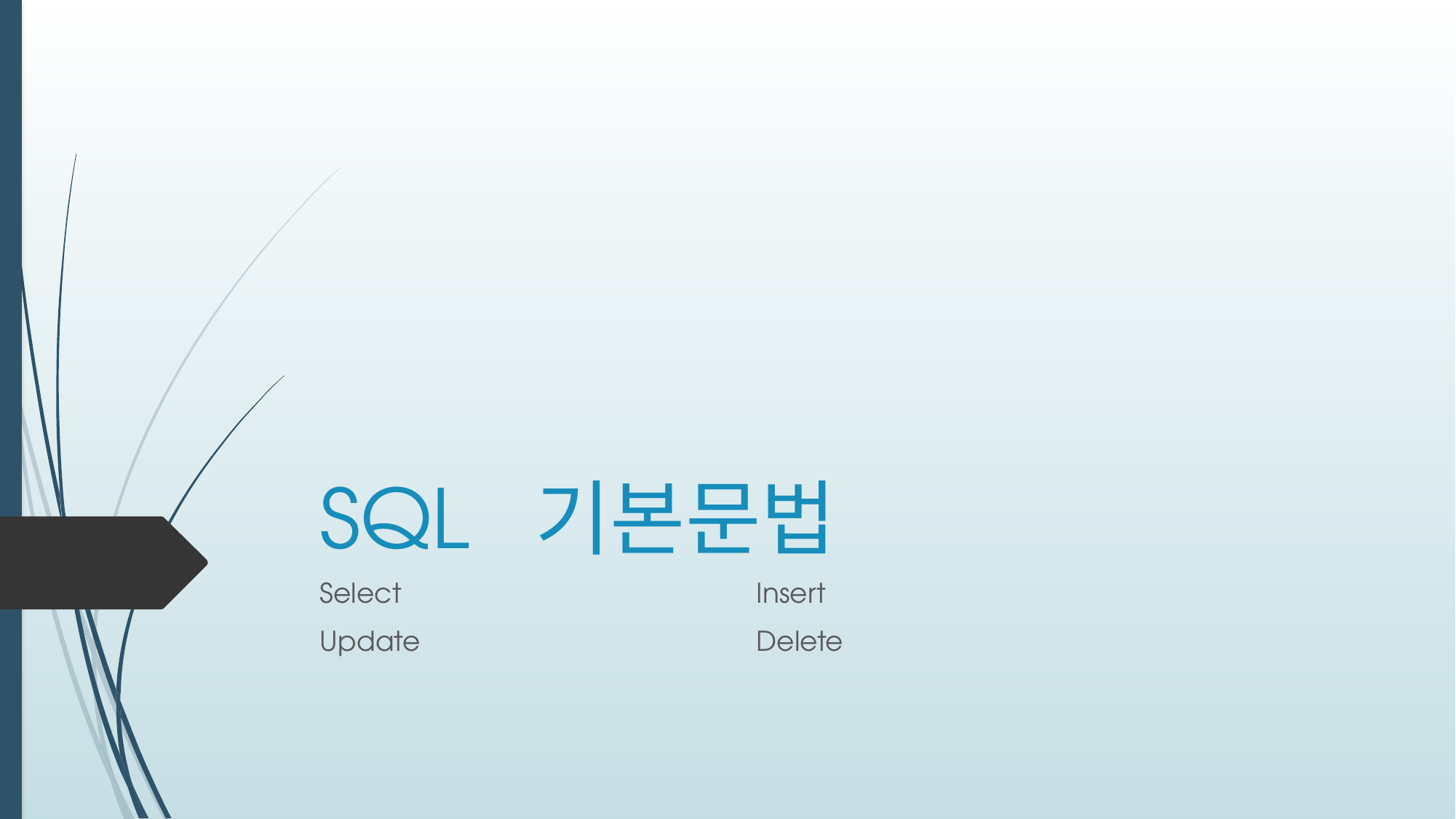

# SQL  기본문법
Select				Insert
Update				Delete